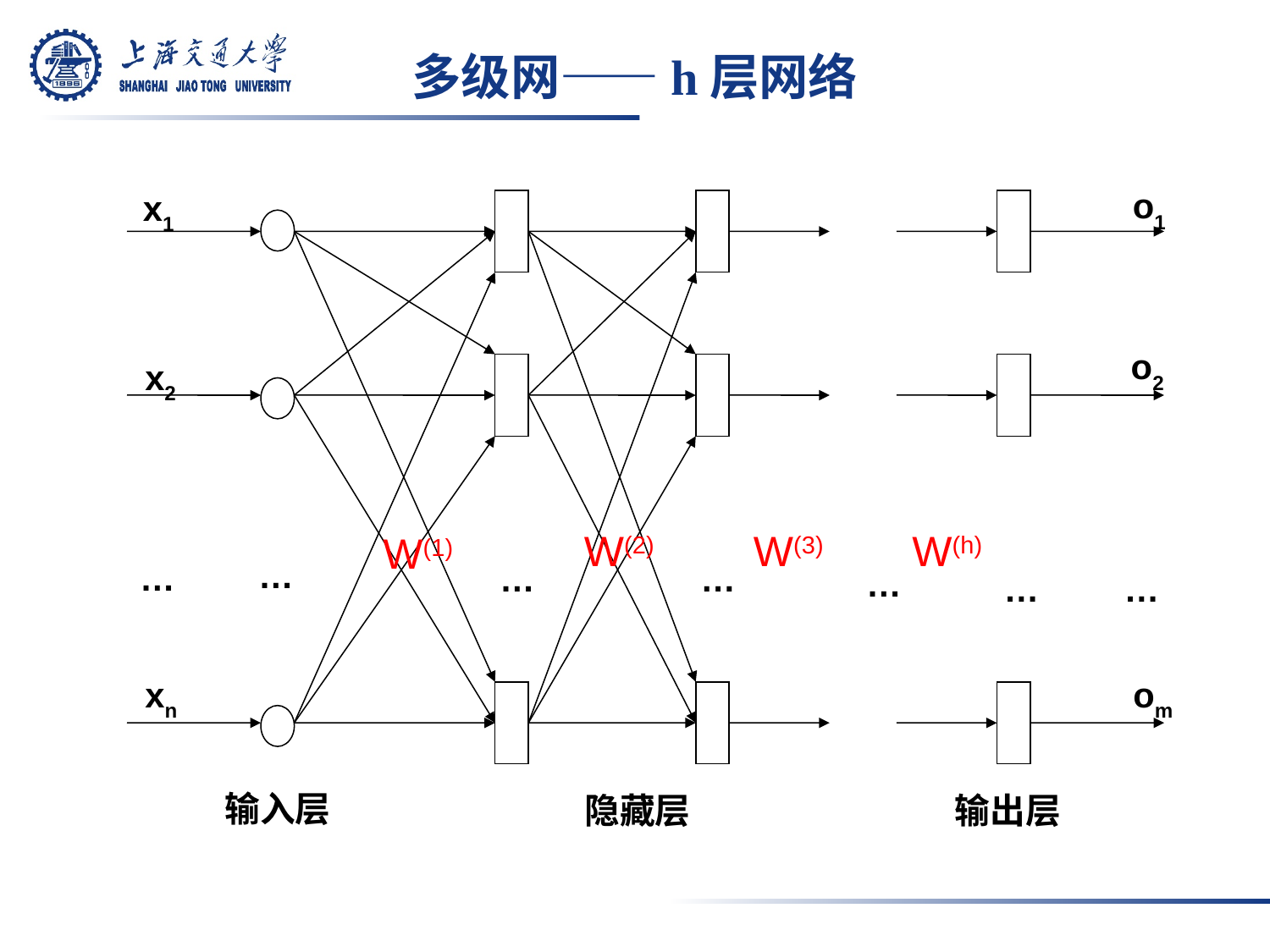

# 多级网——h层网络
o1
o2
…
om
x1
x2
…
xn

…
…
…
…
…
输入层
隐藏层
输出层
W(2)
W(3)
W(h)
W(1)